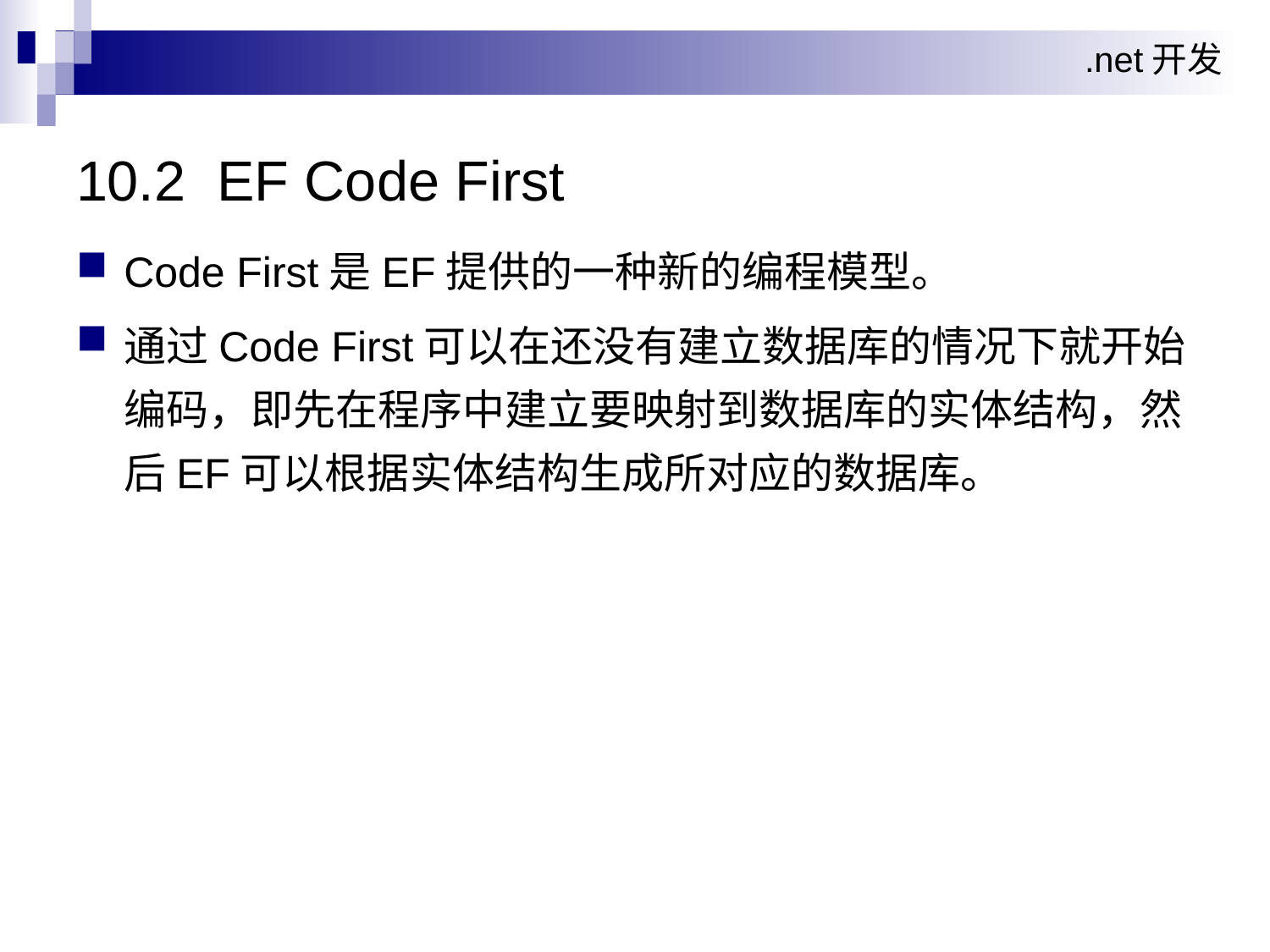

10.2  EF Code First
Code First是EF提供的一种新的编程模型。
通过Code First可以在还没有建立数据库的情况下就开始编码，即先在程序中建立要映射到数据库的实体结构，然后EF可以根据实体结构生成所对应的数据库。